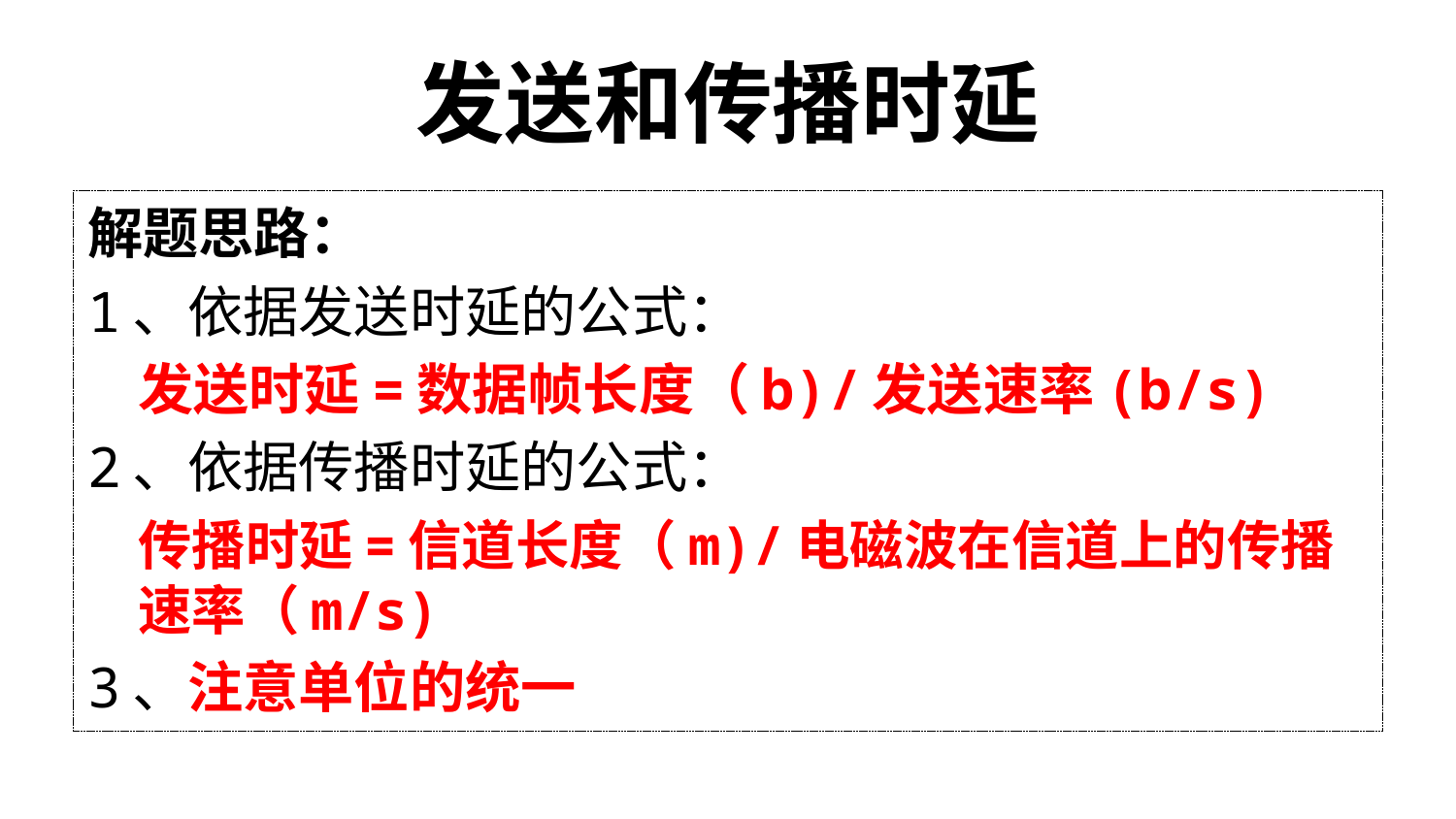

# 发送和传播时延
解题思路：
1、依据发送时延的公式：
	发送时延=数据帧长度（b)/发送速率(b/s)
2、依据传播时延的公式：
	传播时延=信道长度（m)/电磁波在信道上的传播速率（m/s)
3、注意单位的统一